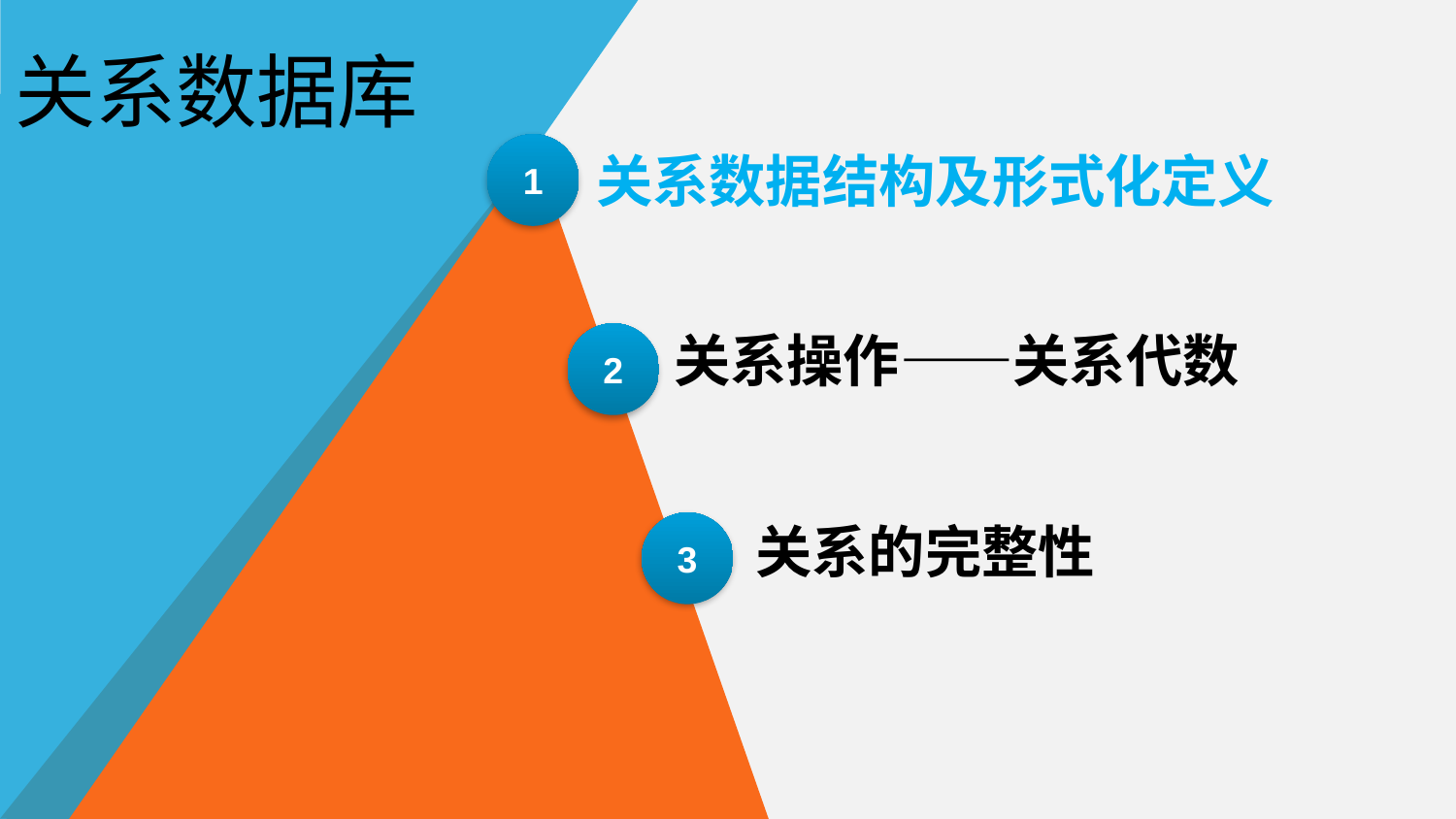

关系数据库
关系数据结构及形式化定义
1
关系操作——关系代数
2
关系的完整性
3